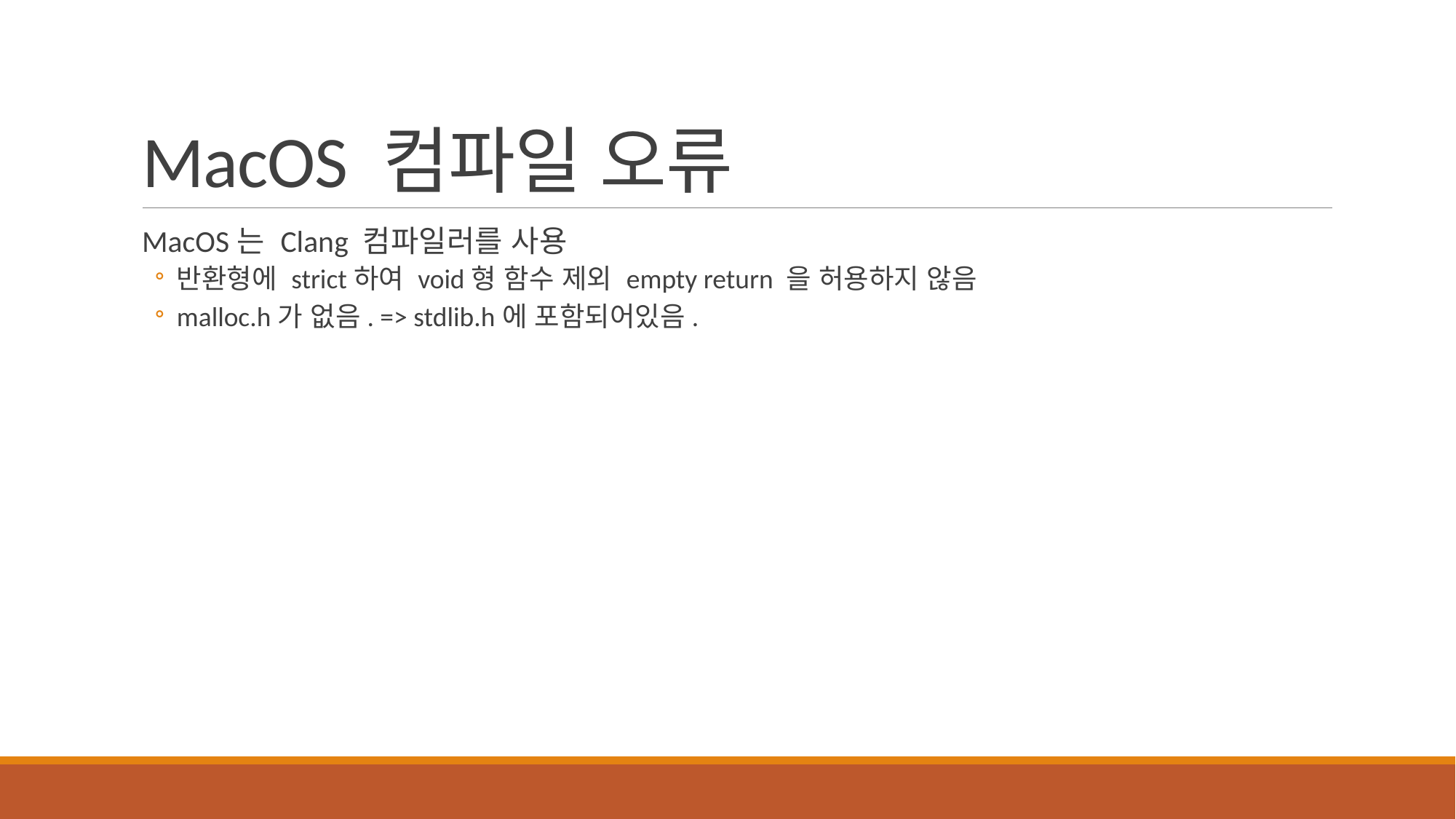

# MacOS 컴파일 오류
MacOS는 Clang 컴파일러를 사용
반환형에 strict하여 void형 함수 제외 empty return 을 허용하지 않음
malloc.h가 없음. => stdlib.h에 포함되어있음.